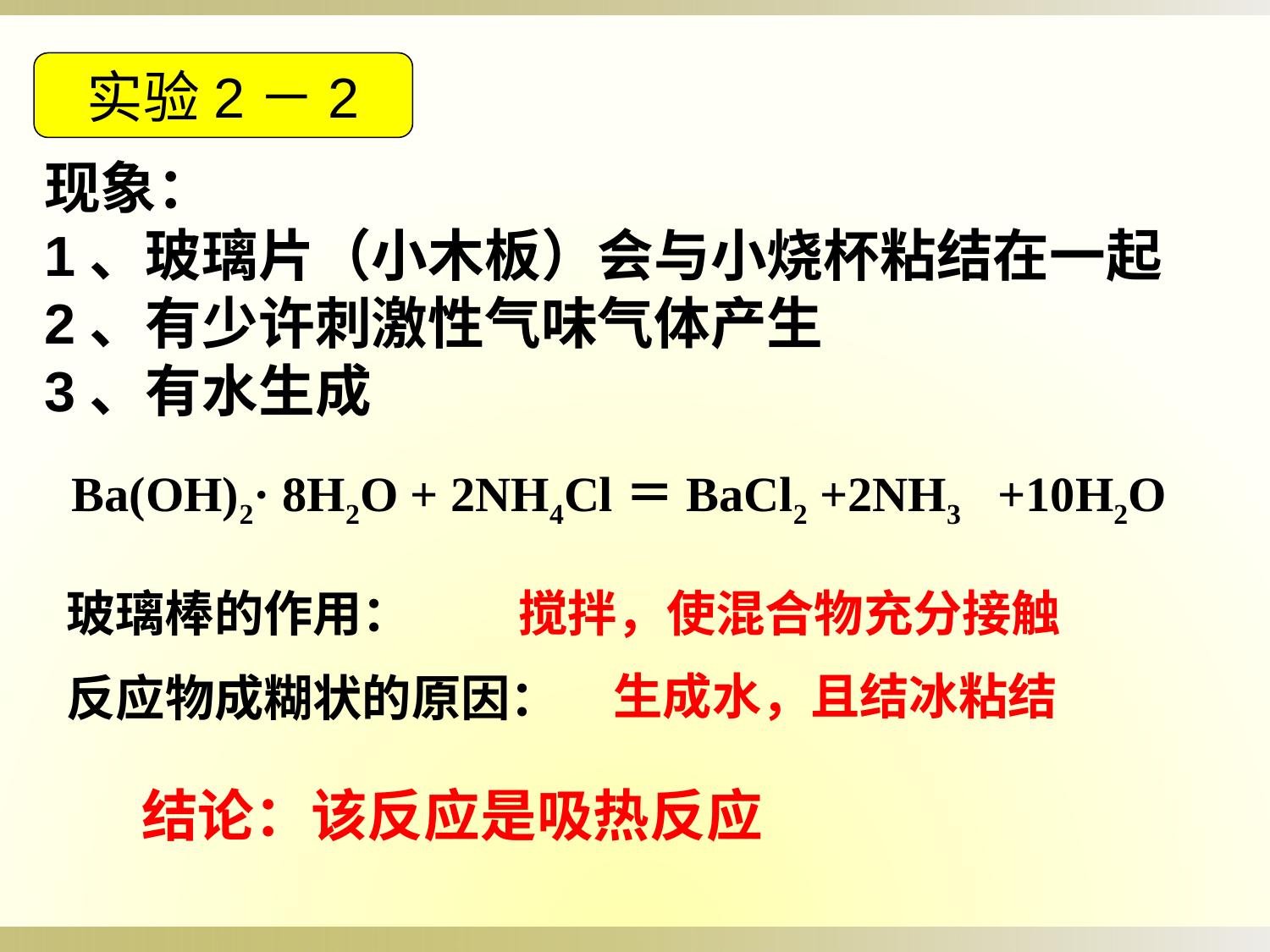

实验2－2
现象：
1、玻璃片（小木板）会与小烧杯粘结在一起
2、有少许刺激性气味气体产生
3、有水生成
Ba(OH)2· 8H2O + 2NH4Cl＝BaCl2 +2NH3   +10H2O
玻璃棒的作用：
搅拌，使混合物充分接触
生成水，且结冰粘结
反应物成糊状的原因：
结论：该反应是吸热反应